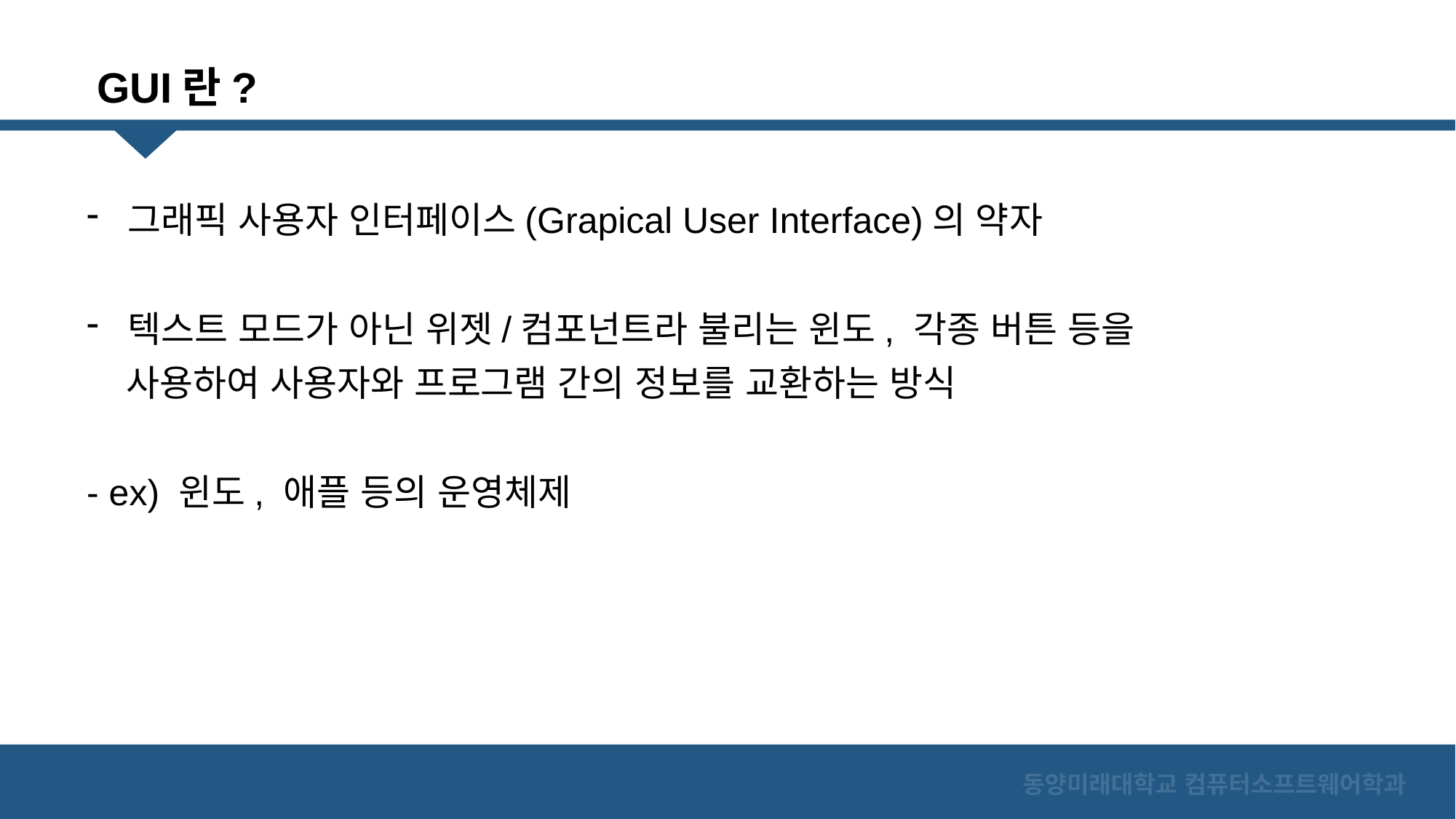

GUI란?

그래픽 사용자 인터페이스(Grapical User Interface)의 약자

텍스트 모드가 아닌 위젯/컴포넌트라 불리는 윈도, 각종 버튼 등을
   사용하여 사용자와 프로그램 간의 정보를 교환하는 방식

- ex) 윈도, 애플 등의 운영체제

동양미래대학교 컴퓨터소프트웨어학과